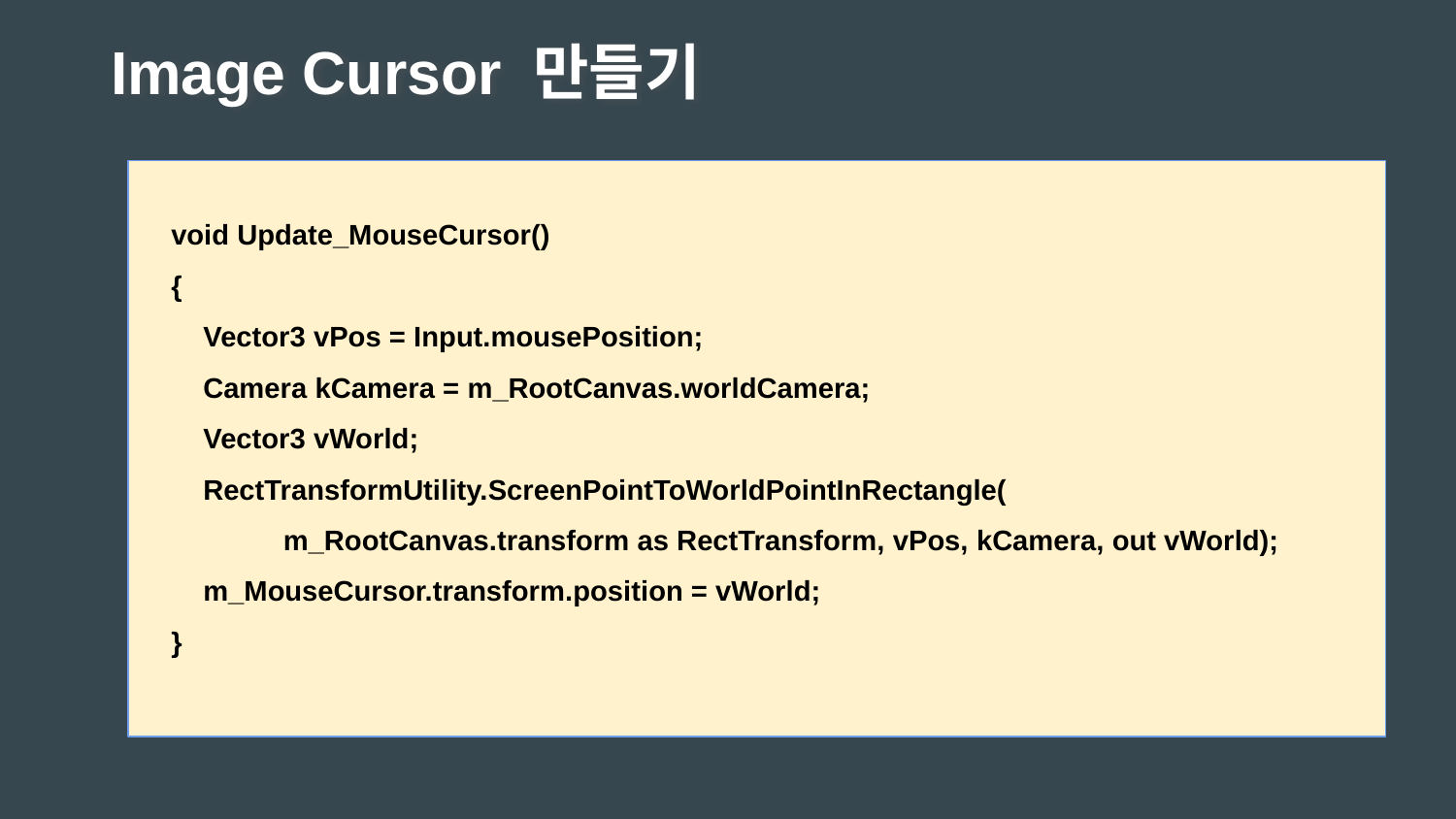

Image Cursor 만들기

    void Update_MouseCursor()
    {
        Vector3 vPos = Input.mousePosition;
        Camera kCamera = m_RootCanvas.worldCamera;
        Vector3 vWorld;
        RectTransformUtility.ScreenPointToWorldPointInRectangle(
                  m_RootCanvas.transform as RectTransform, vPos, kCamera, out vWorld);
        m_MouseCursor.transform.position = vWorld;
    }